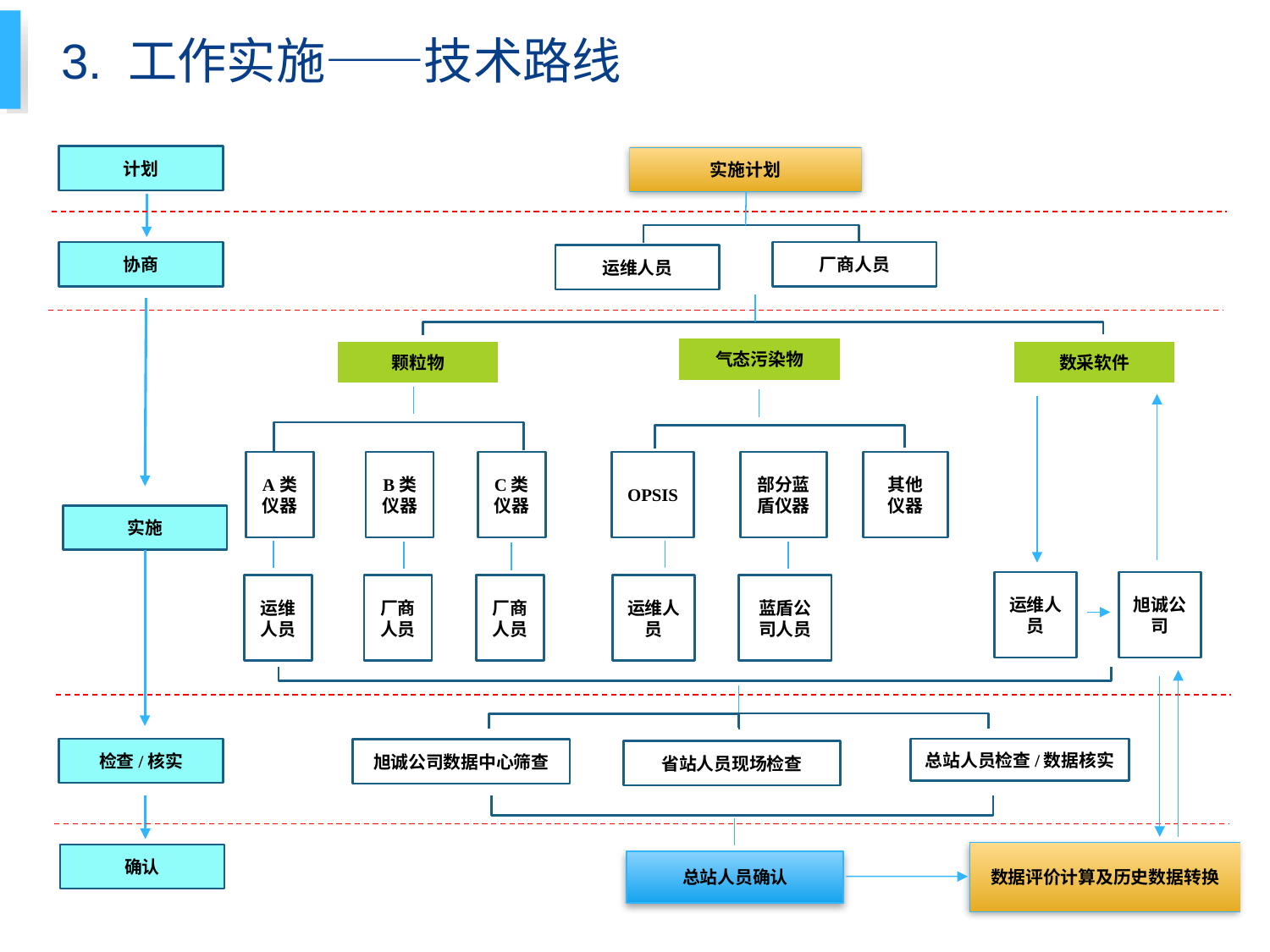

# 3. 工作实施——技术路线
计划
实施计划
协商
厂商人员
运维人员
气态污染物
颗粒物
数采软件
OPSIS
部分蓝盾仪器
其他
仪器
A类仪器
B类仪器
C类仪器
实施
运维人员
旭诚公司
运维人员
运维人员
厂商人员
厂商人员
蓝盾公司人员
检查/核实
旭诚公司数据中心筛查
省站人员现场检查
确认
总站人员确认

总站人员检查/数据核实
数据评价计算及历史数据转换